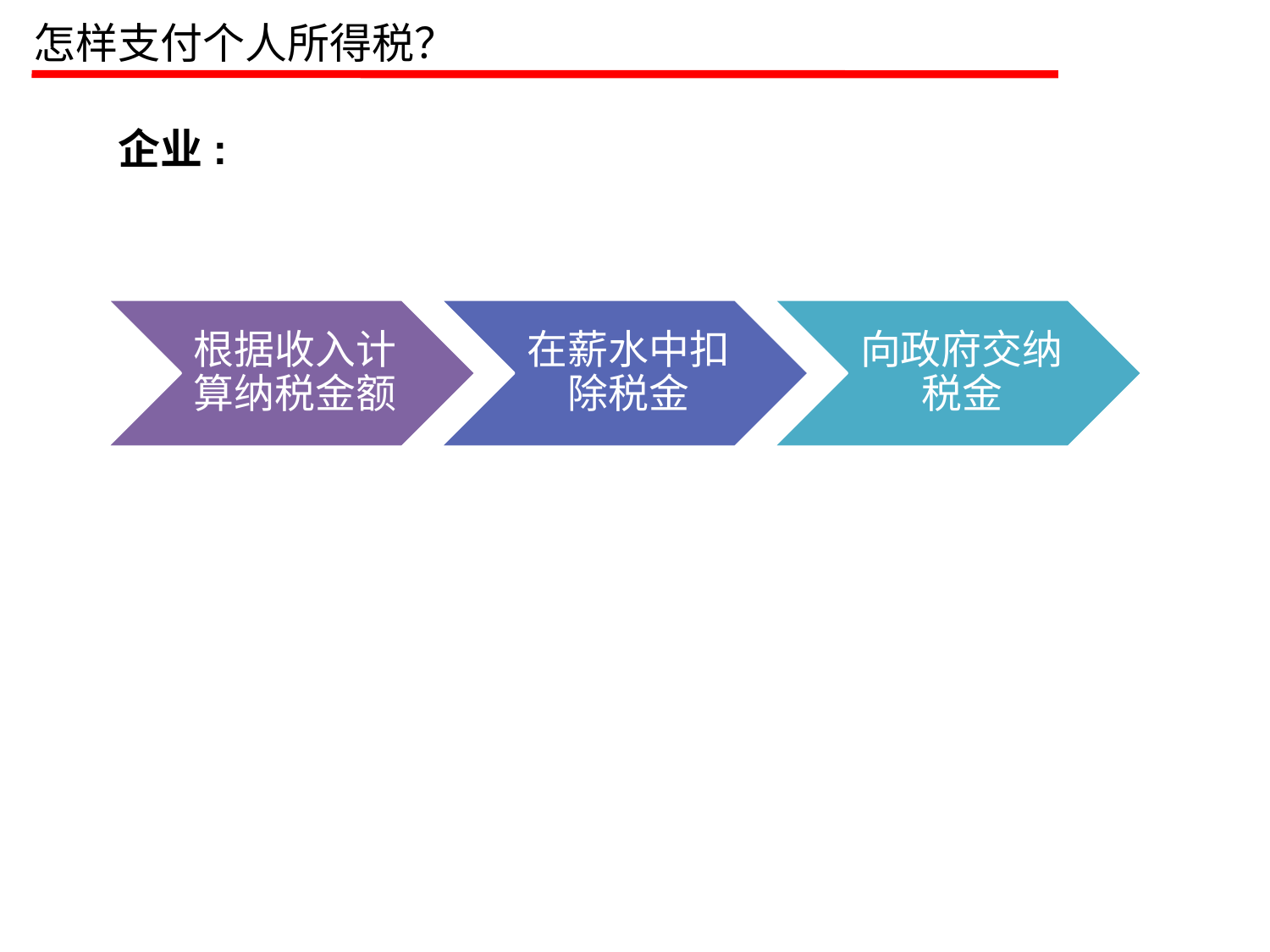

怎样支付个人所得税？
根据收入计算纳税金额
在薪水中扣除税金
向政府交纳税金
企业: